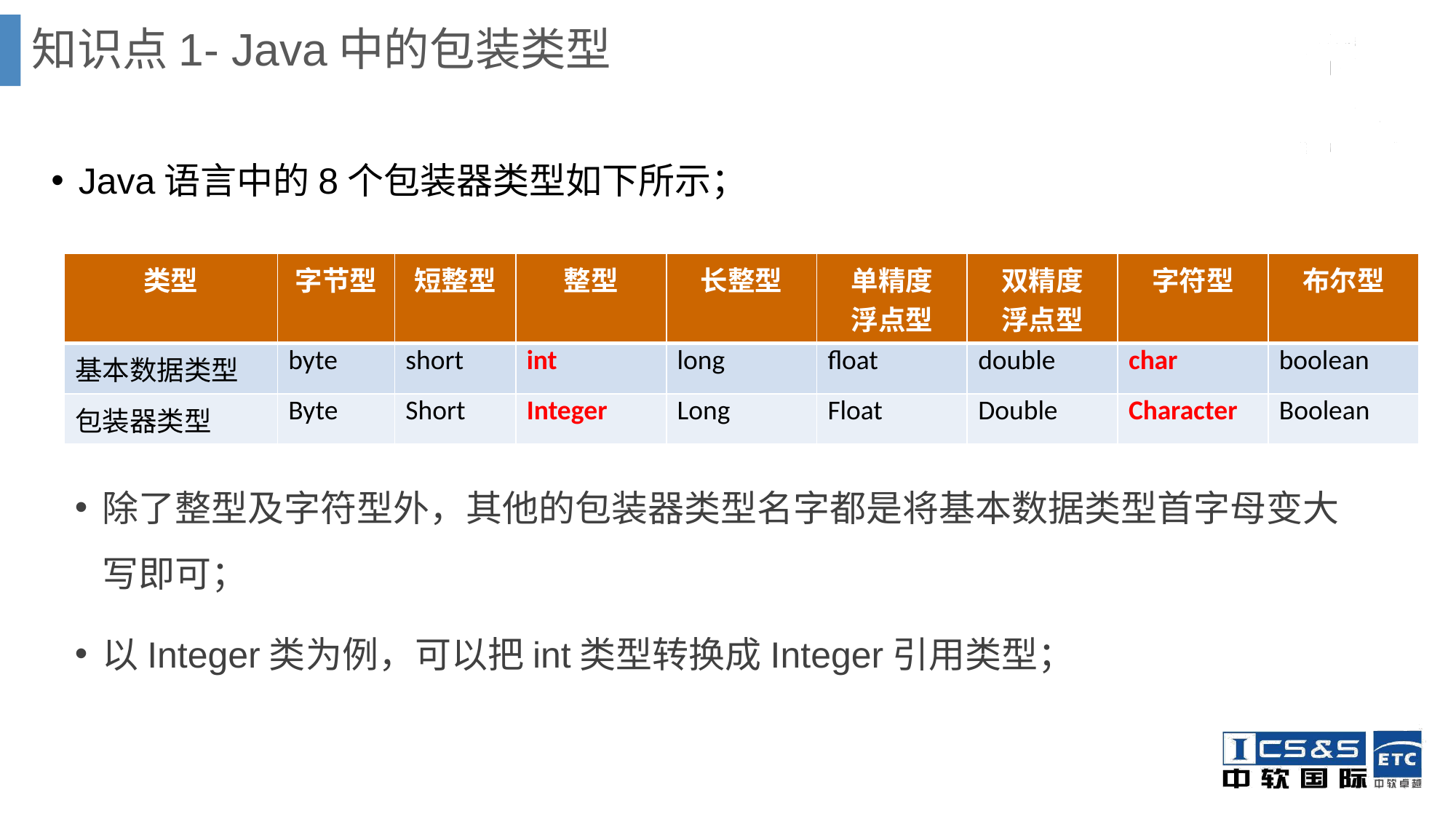

# 知识点1- Java中的包装类型

Java语言中的8个包装器类型如下所示；

| 类型 | 字节型 | 短整型 | 整型 | 长整型 | 单精度 浮点型 | 双精度 浮点型 | 字符型 | 布尔型 |
| --- | --- | --- | --- | --- | --- | --- | --- | --- |
| 基本数据类型 | byte | short | int | long | float | double | char | boolean |
| 包装器类型 | Byte | Short | Integer | Long | Float | Double | Character | Boolean |
除了整型及字符型外，其他的包装器类型名字都是将基本数据类型首字母变大写即可；
以Integer类为例，可以把int类型转换成Integer引用类型；